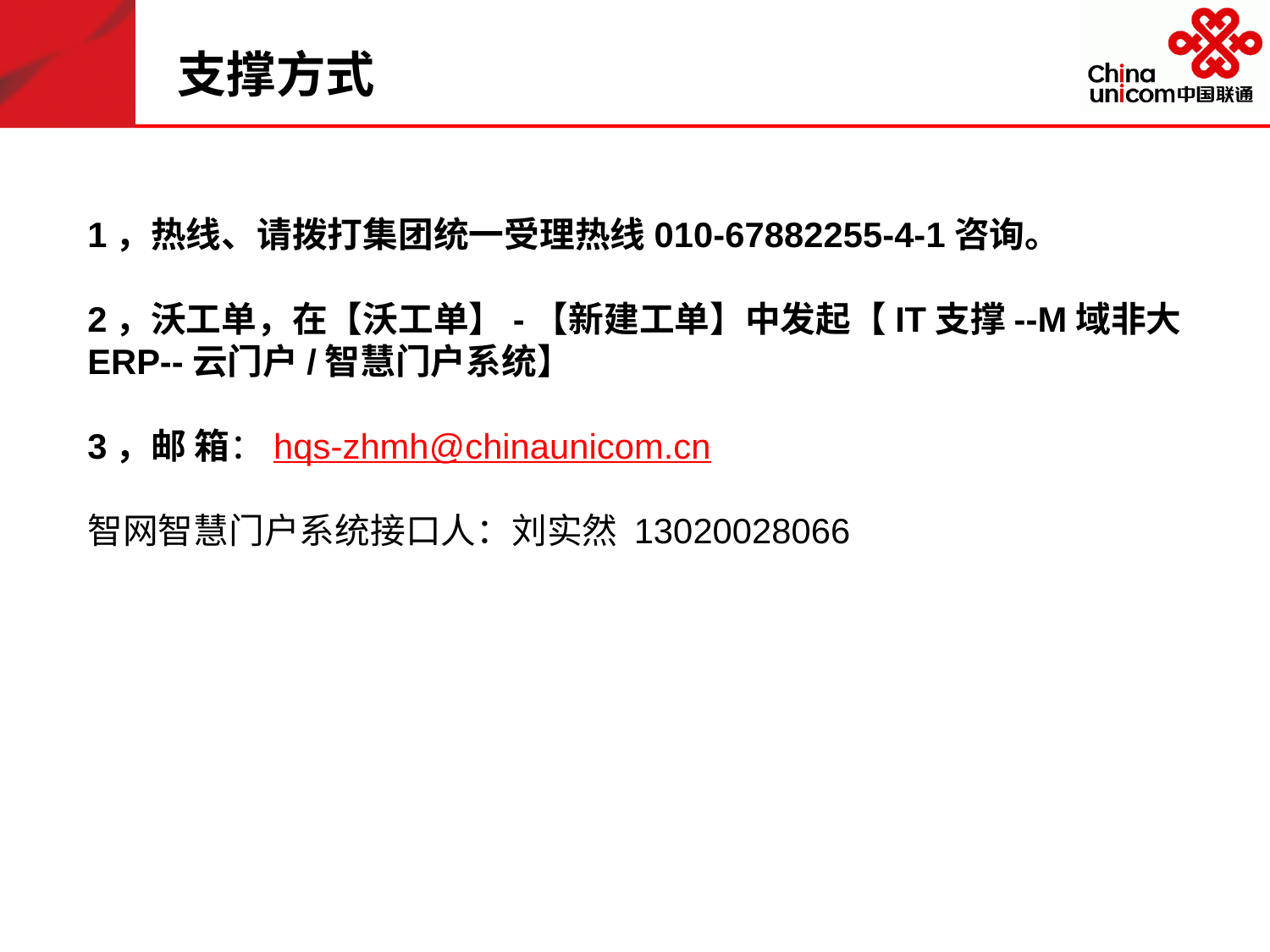

# 支撑方式
1，热线、请拨打集团统一受理热线010-67882255-4-1咨询。

2，沃工单，在【沃工单】-【新建工单】中发起【IT支撑--M域非大ERP--云门户/智慧门户系统】

3，邮 箱：hqs-zhmh@chinaunicom.cn

智网智慧门户系统接口人：刘实然 13020028066